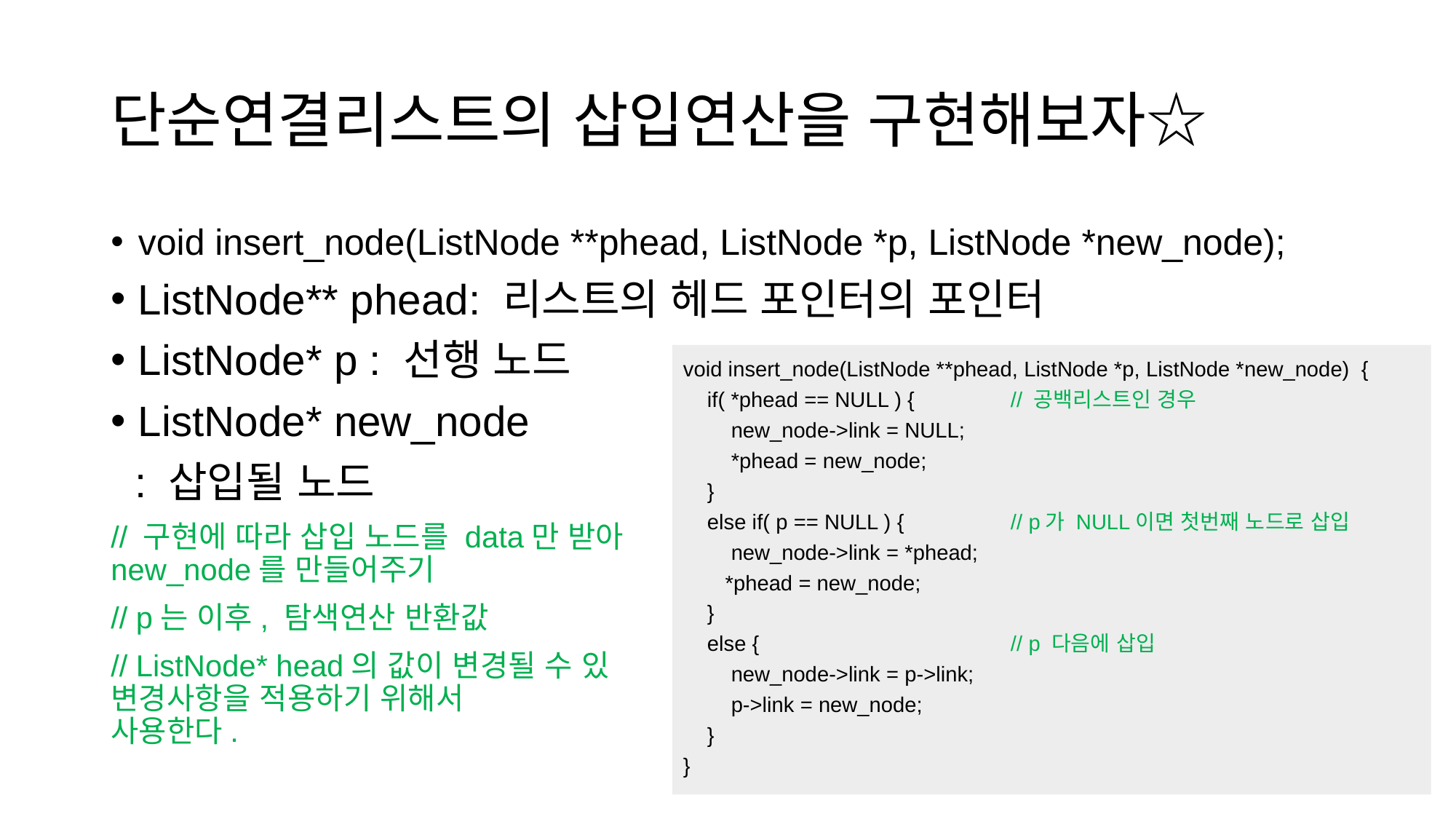

# 단순연결리스트의 삽입연산을 구현해보자☆
void insert_node(ListNode **phead, ListNode *p, ListNode *new_node);
ListNode** phead: 리스트의 헤드 포인터의 포인터
ListNode* p : 선행 노드
ListNode* new_node
  : 삽입될 노드
// 구현에 따라 삽입 노드를 data만 받아                                                               함수 내부에서 new_node를 만들어주기                                                               도 한다.
// p는 이후, 탐색연산 반환값
// ListNode* head의 값이 변경될 수 있                                                                 기에 변경사항을 적용하기 위해서                                                            ListNode** phead를 사용한다.
void insert_node(ListNode **phead, ListNode *p, ListNode *new_node)  {
    if( *phead == NULL ) {	// 공백리스트인 경우
        new_node->link = NULL;
        *phead = new_node;
    }
    else if( p == NULL ) {	// p가 NULL이면 첫번째 노드로 삽입
        new_node->link = *phead;
       *phead = new_node;
    }
    else {			// p 다음에 삽입
        new_node->link = p->link;
        p->link = new_node;
    }
}